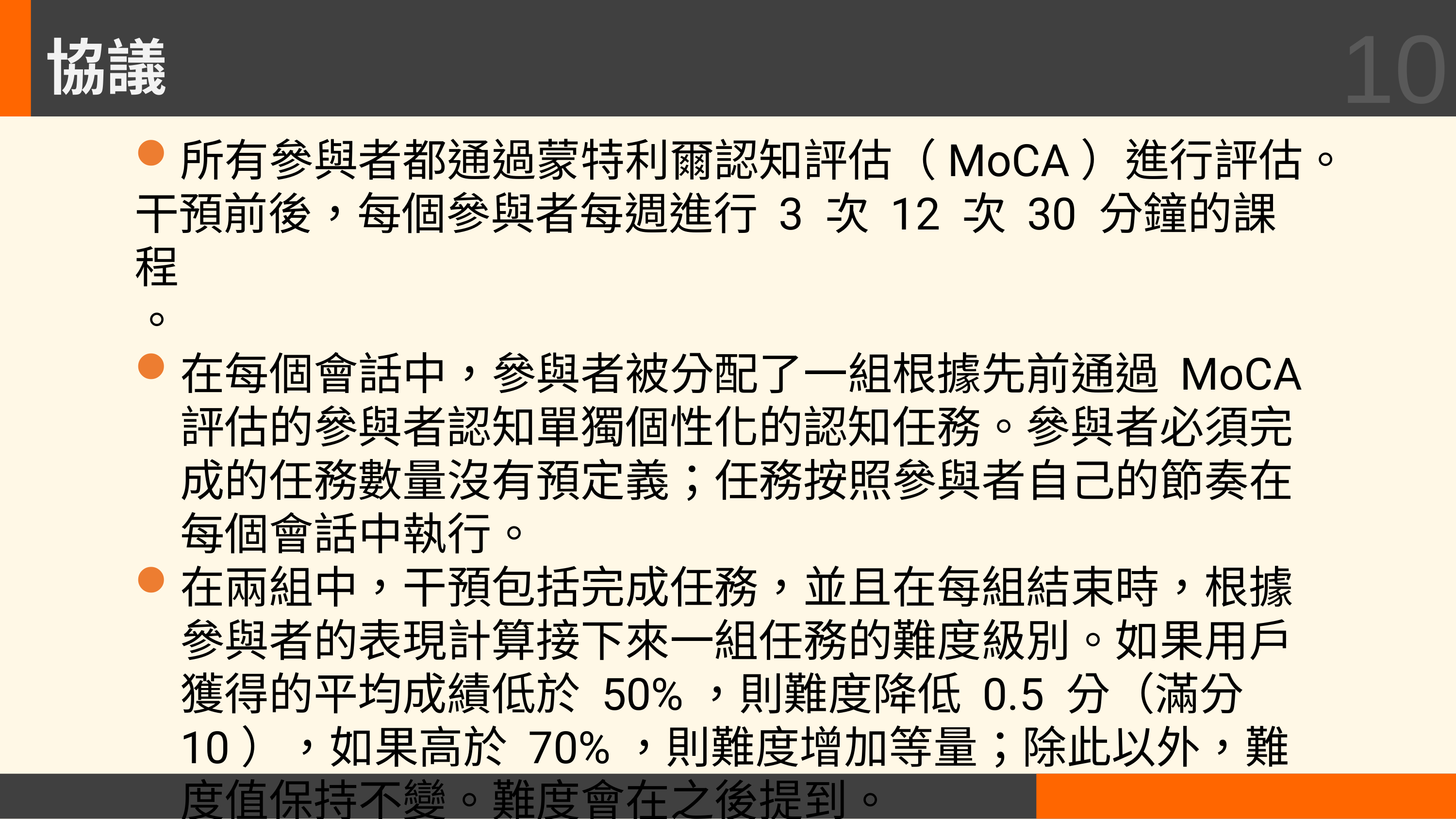

10
# 協議
所有參與者都通過蒙特利爾認知評估（MoCA）進行評估。
干預前後，每個參與者每週進行 3 次 12 次 30 分鐘的課程
。
在每個會話中，參與者被分配了一組根據先前通過 MoCA 評估的參與者認知單獨個性化的認知任務。參與者必須完成的任務數量沒有預定義；任務按照參與者自己的節奏在每個會話中執行。
在兩組中，干預包括完成任務，並且在每組結束時，根據參與者的表現計算接下來一組任務的難度級別。如果用戶獲得的平均成績低於 50%，則難度降低 0.5 分（滿分 10），如果高於 70%，則難度增加等量；除此以外，難度值保持不變。難度會在之後提到。